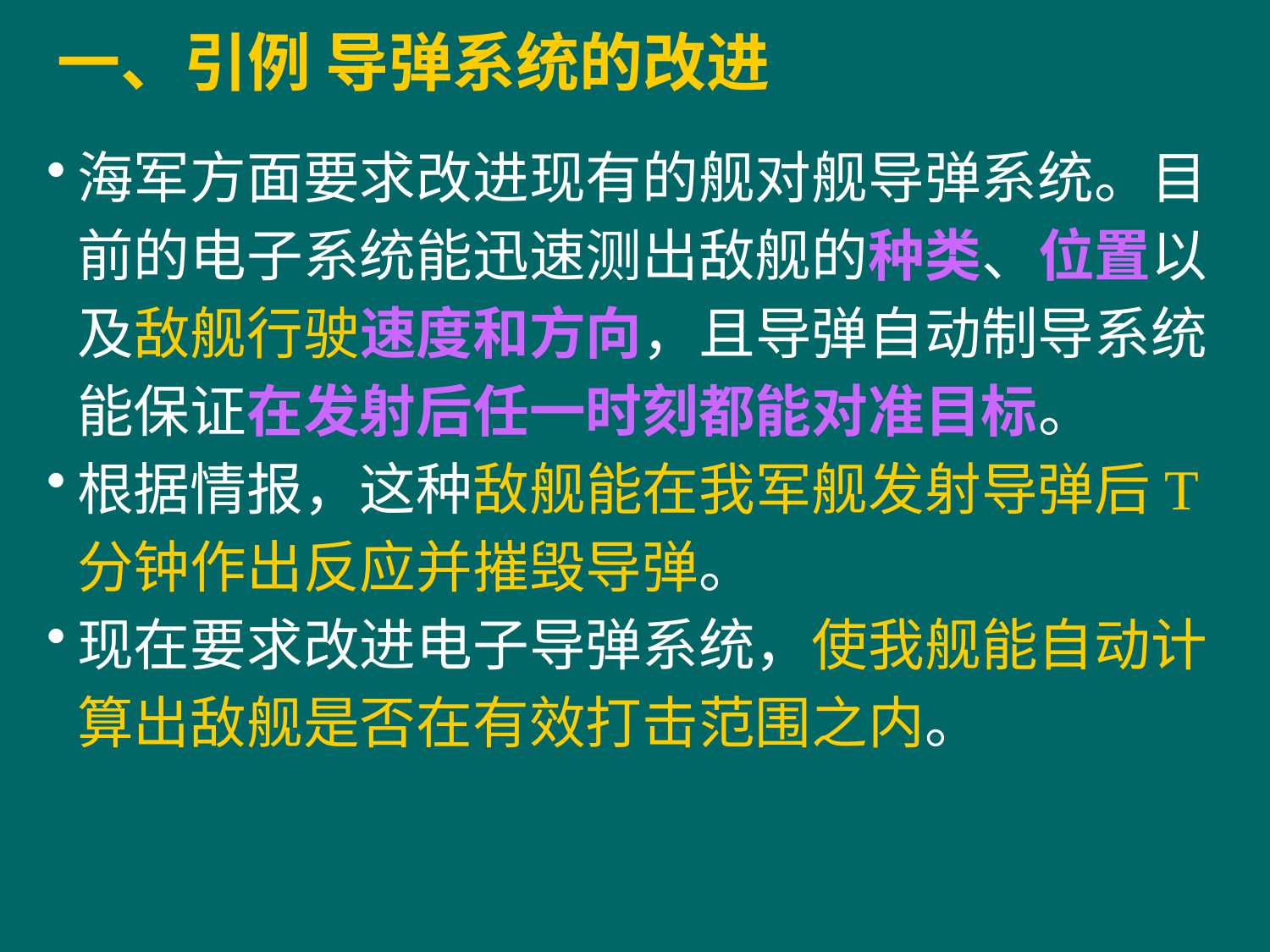

一、引例 导弹系统的改进
海军方面要求改进现有的舰对舰导弹系统。目前的电子系统能迅速测出敌舰的种类、位置以及敌舰行驶速度和方向，且导弹自动制导系统能保证在发射后任一时刻都能对准目标。
根据情报，这种敌舰能在我军舰发射导弹后T分钟作出反应并摧毁导弹。
现在要求改进电子导弹系统，使我舰能自动计算出敌舰是否在有效打击范围之内。